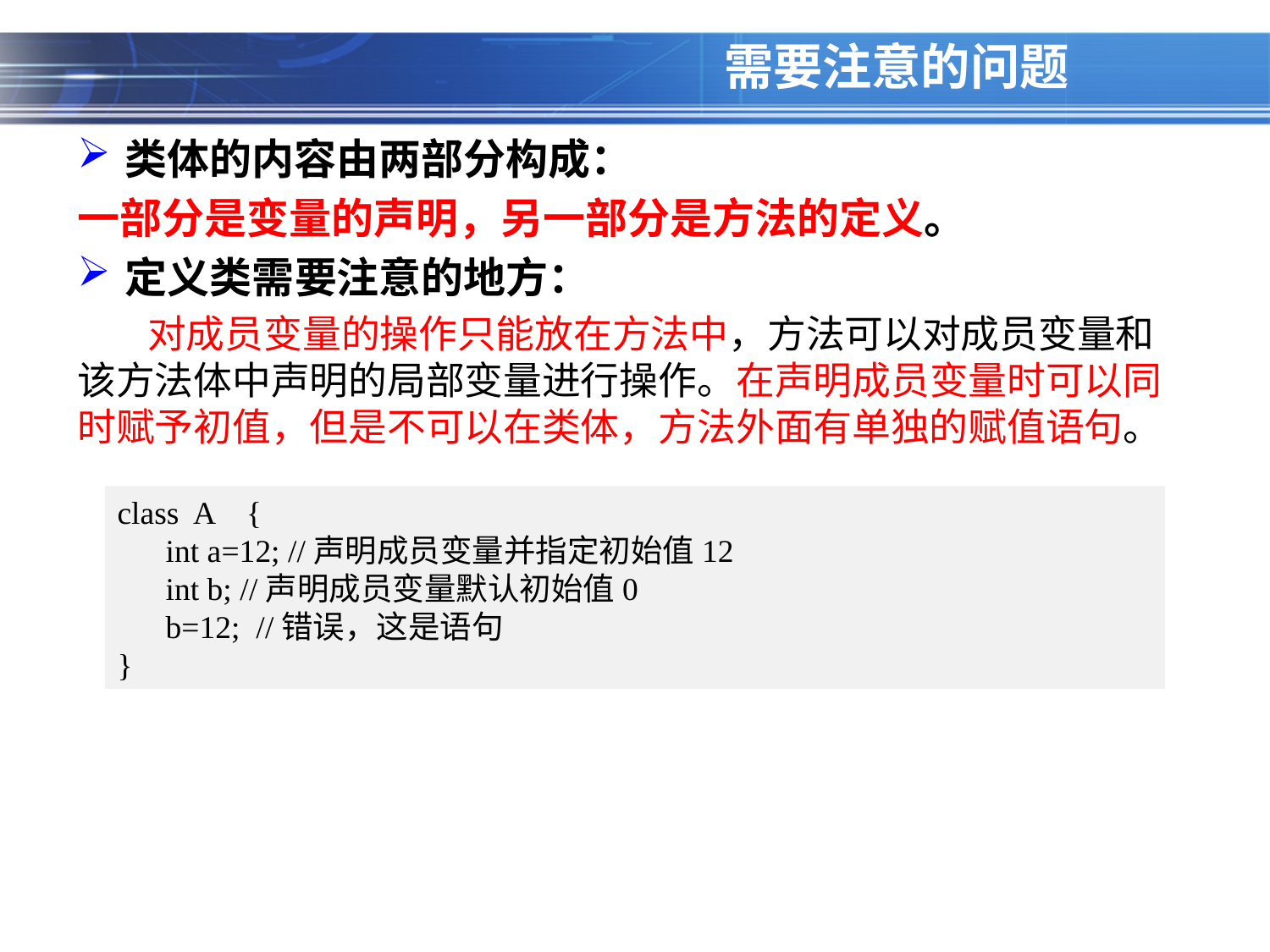

# 需要注意的问题
类体的内容由两部分构成：
一部分是变量的声明，另一部分是方法的定义。
定义类需要注意的地方：
       对成员变量的操作只能放在方法中，方法可以对成员变量和该方法体中声明的局部变量进行操作。在声明成员变量时可以同时赋予初值，但是不可以在类体，方法外面有单独的赋值语句。

class  A    {
      int a=12; //声明成员变量并指定初始值12
      int b; //声明成员变量默认初始值0
      b=12;  //错误，这是语句
}